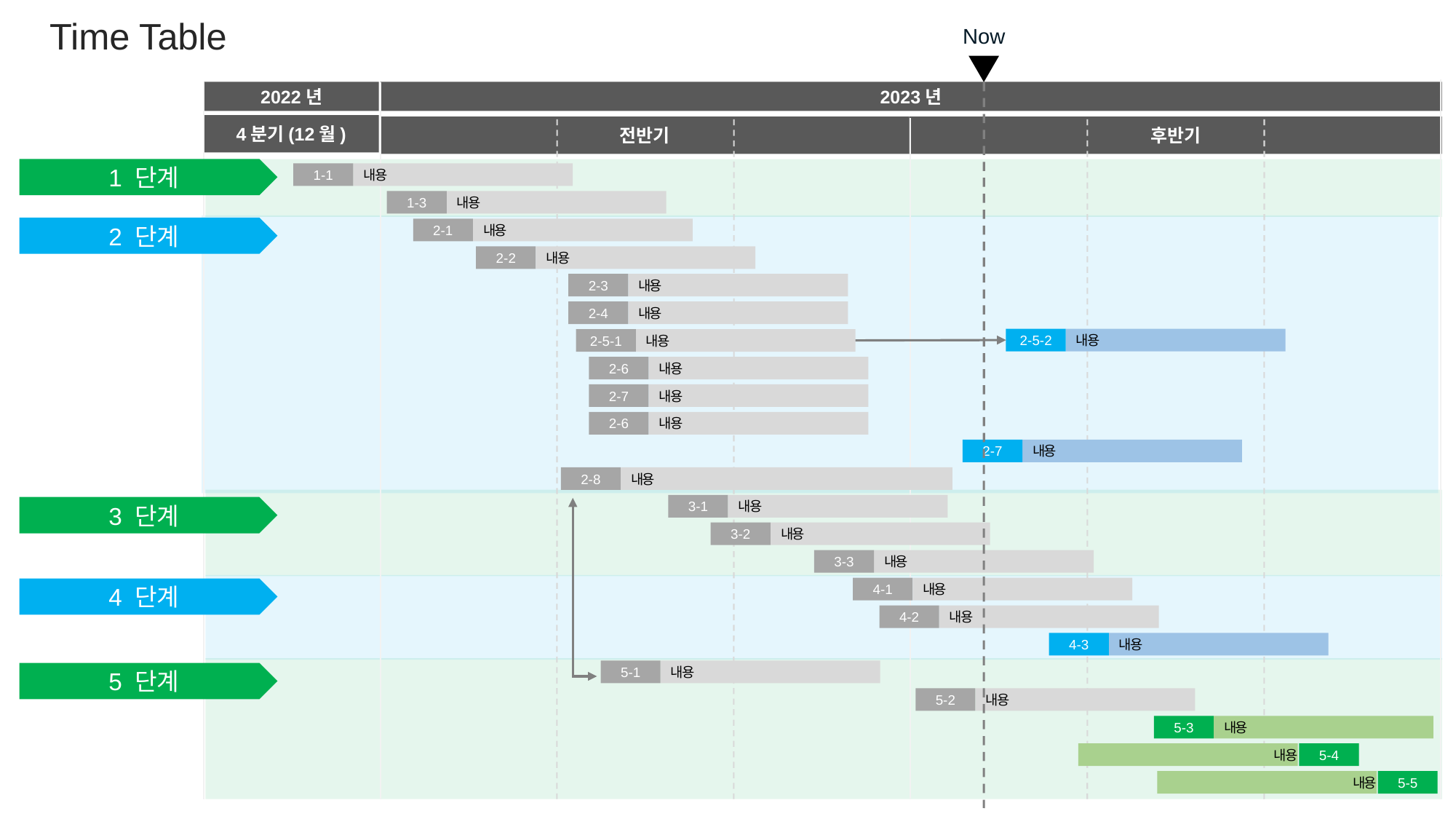

# Time Table
Now

2022년
2023년
4분기(12월)
후반기
전반기
1 단계

1-1
내용
1-3
내용

2 단계
2-1
내용
2-2
내용
2-3
내용
2-4
내용
2-5-2
내용
2-5-1
내용
2-6
내용
2-7
내용
2-6
내용
2-7
내용
2-8
내용

3-1
내용
3 단계

3-2
내용
3-3
내용

4-1
내용
4 단계
4-2
내용
4-3
내용

5-1
내용
5 단계
5-2
내용
5-3
내용
내용
5-4
내용
5-5